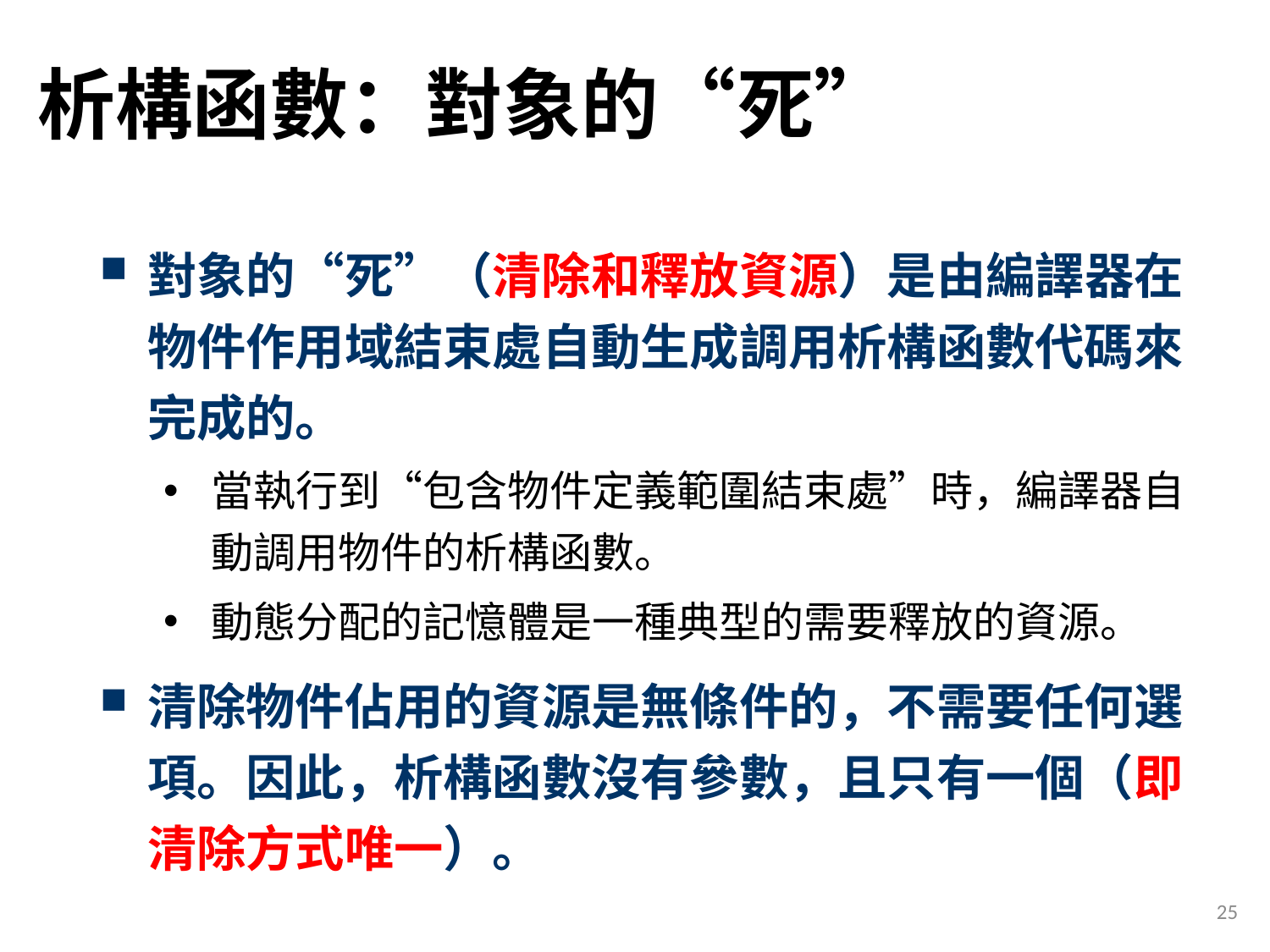

# 析構函數：對象的“死”
對象的“死”（清除和釋放資源）是由編譯器在物件作用域結束處自動生成調用析構函數代碼來完成的。
當執行到“包含物件定義範圍結束處”時，編譯器自動調用物件的析構函數。
動態分配的記憶體是一種典型的需要釋放的資源。
清除物件佔用的資源是無條件的，不需要任何選項。因此，析構函數沒有參數，且只有一個（即清除方式唯一）。
25